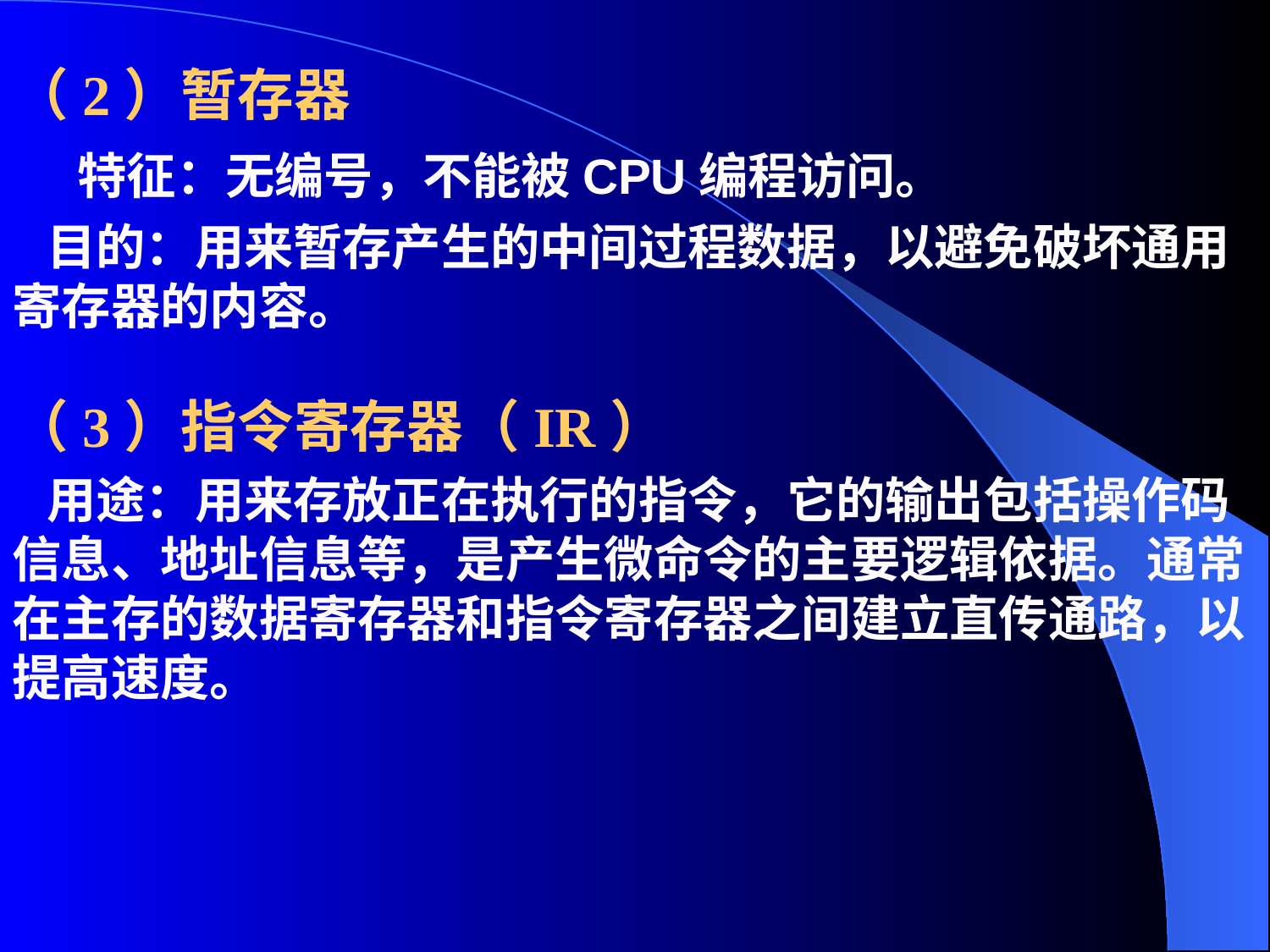

（2）暂存器
    特征：无编号，不能被CPU编程访问。
  目的：用来暂存产生的中间过程数据，以避免破坏通用寄存器的内容。
（3）指令寄存器（IR）
  用途：用来存放正在执行的指令，它的输出包括操作码信息、地址信息等，是产生微命令的主要逻辑依据。通常在主存的数据寄存器和指令寄存器之间建立直传通路，以提高速度。